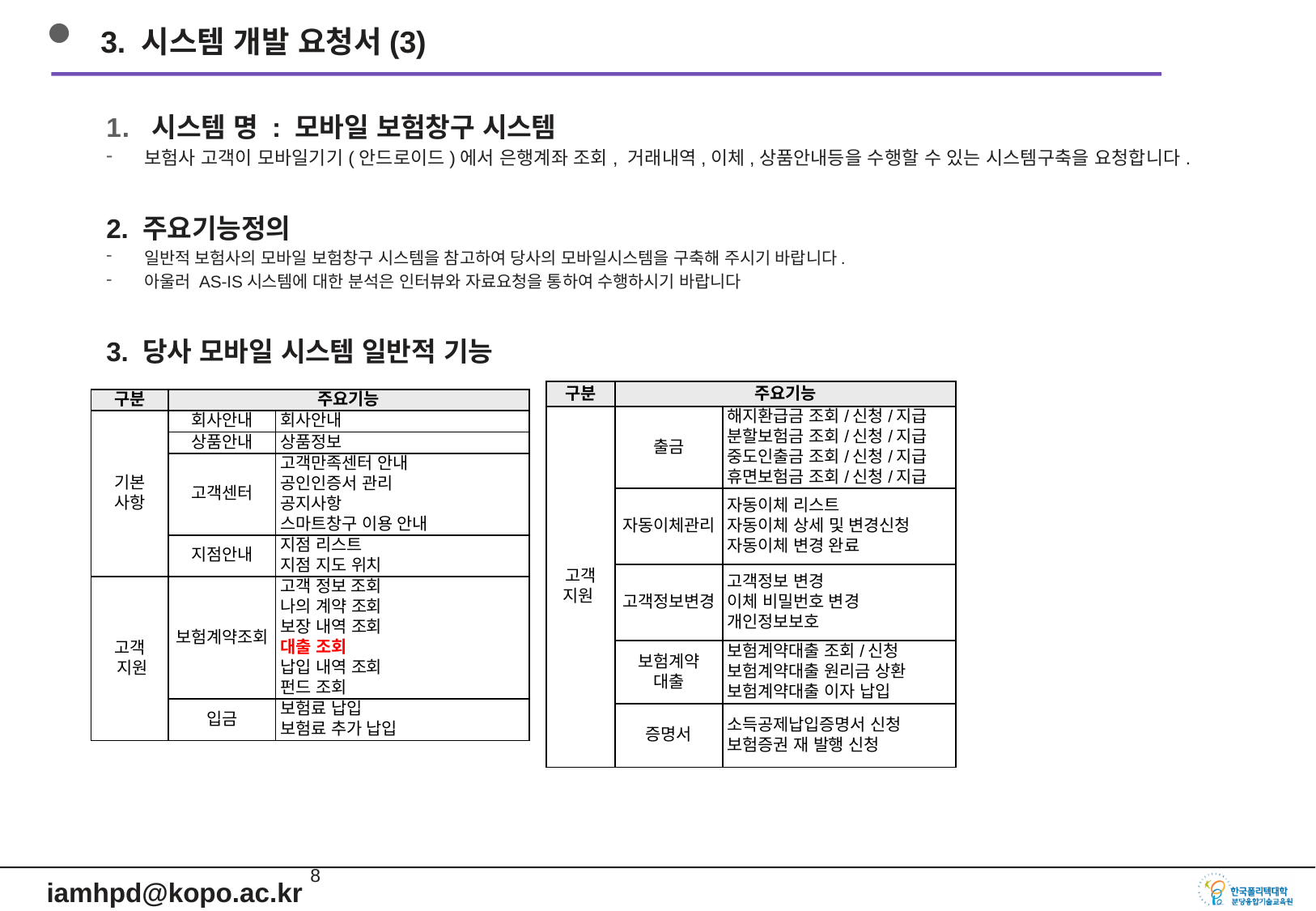

3. 시스템 개발 요청서(3)
시스템 명 : 모바일 보험창구 시스템
보험사 고객이 모바일기기(안드로이드)에서 은행계좌 조회, 거래내역,이체,상품안내등을 수행할 수 있는 시스템구축을 요청합니다.

2. 주요기능정의
일반적 보험사의 모바일 보험창구 시스템을 참고하여 당사의 모바일시스템을 구축해 주시기 바랍니다.
아울러 AS-IS시스템에 대한 분석은 인터뷰와 자료요청을 통하여 수행하시기 바랍니다

3. 당사 모바일 시스템 일반적 기능

| 구분 | 주요기능 |  |
| --- | --- | --- |
| 고객 지원 | 출금 | 해지환급금 조회/신청/지급 분할보험금 조회/신청/지급 중도인출금 조회/신청/지급 휴면보험금 조회/신청/지급 |
|  | 자동이체관리 | 자동이체 리스트 자동이체 상세 및 변경신청 자동이체 변경 완료 |
|  | 고객정보변경 | 고객정보 변경 이체 비밀번호 변경 개인정보보호 |
|  | 보험계약 대출 | 보험계약대출 조회/신청 보험계약대출 원리금 상환 보험계약대출 이자 납입 |
|  | 증명서 | 소득공제납입증명서 신청 보험증권 재 발행 신청 |
| 구분 | 주요기능 |  |
| --- | --- | --- |
| 기본 사항 | 회사안내 | 회사안내 |
|  | 상품안내 | 상품정보 |
|  | 고객센터 | 고객만족센터 안내 공인인증서 관리 공지사항 스마트창구 이용 안내 |
|  | 지점안내 | 지점 리스트 지점 지도 위치 |
| 고객 지원 | 보험계약조회 | 고객 정보 조회 나의 계약 조회 보장 내역 조회 대출 조회 납입 내역 조회 펀드 조회 |
|  | 입금 | 보험료 납입 보험료 추가 납입 |
8